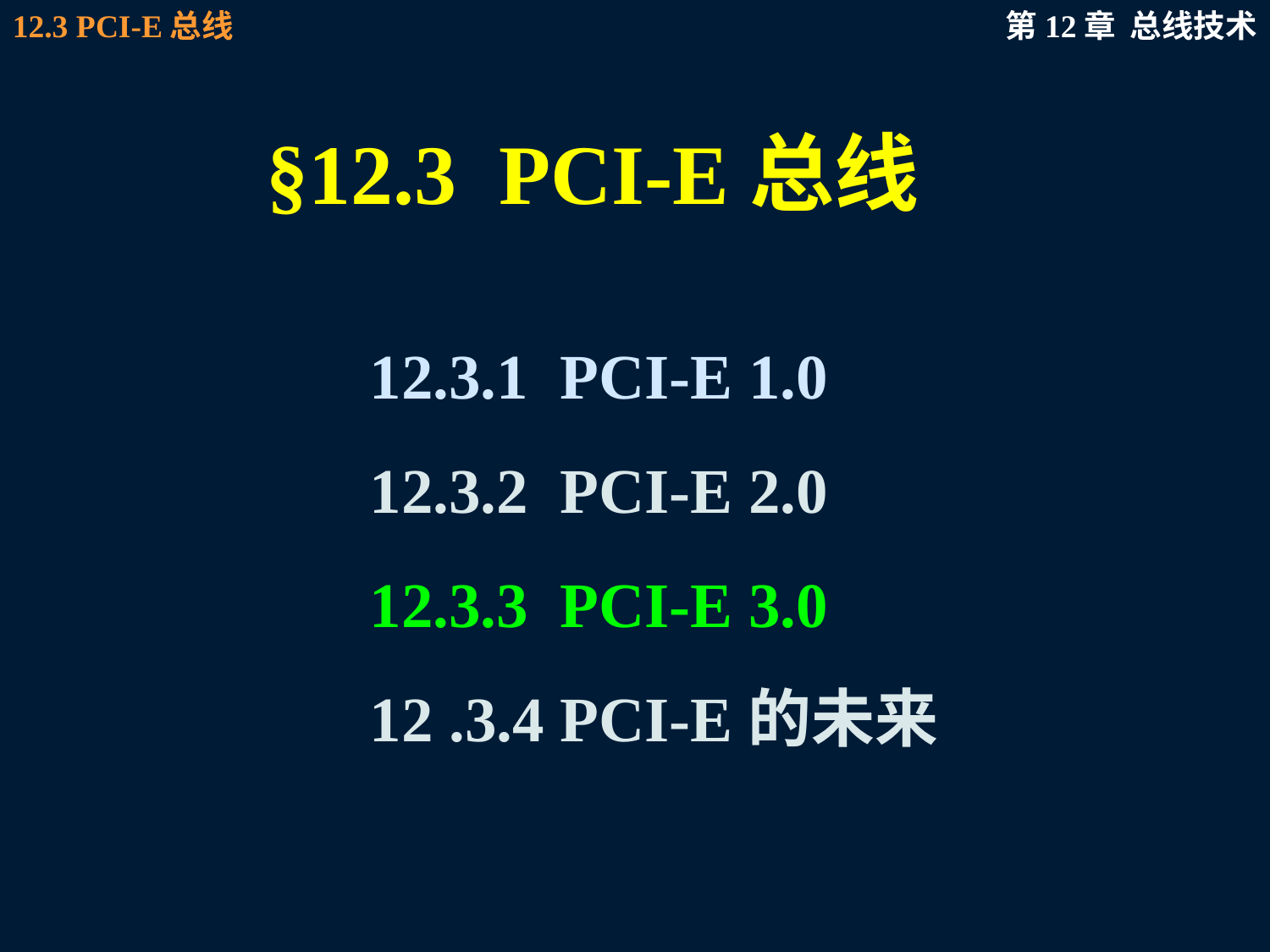

# §12.3  PCI-E总线
12.3.1  PCI-E 1.0
12.3.2  PCI-E 2.0
12.3.3  PCI-E 3.0
12 .3.4 PCI-E的未来